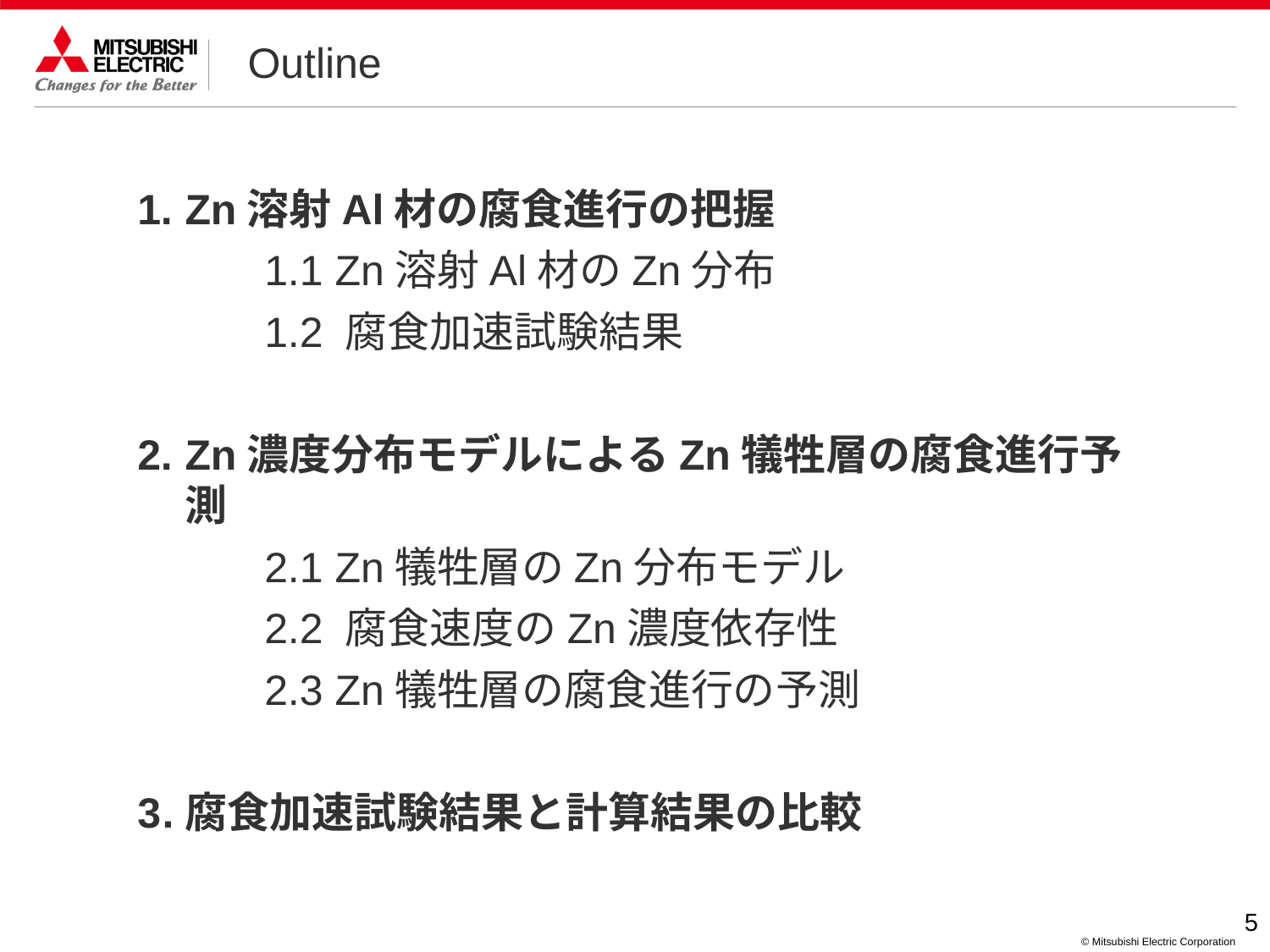

# Outline
Zn溶射Al材の腐食進行の把握
1.1 Zn溶射Al材のZn分布
1.2 腐食加速試験結果

Zn濃度分布モデルによるZn犠牲層の腐食進行予測
2.1 Zn犠牲層のZn分布モデル
2.2 腐食速度のZn濃度依存性
2.3 Zn犠牲層の腐食進行の予測

腐食加速試験結果と計算結果の比較